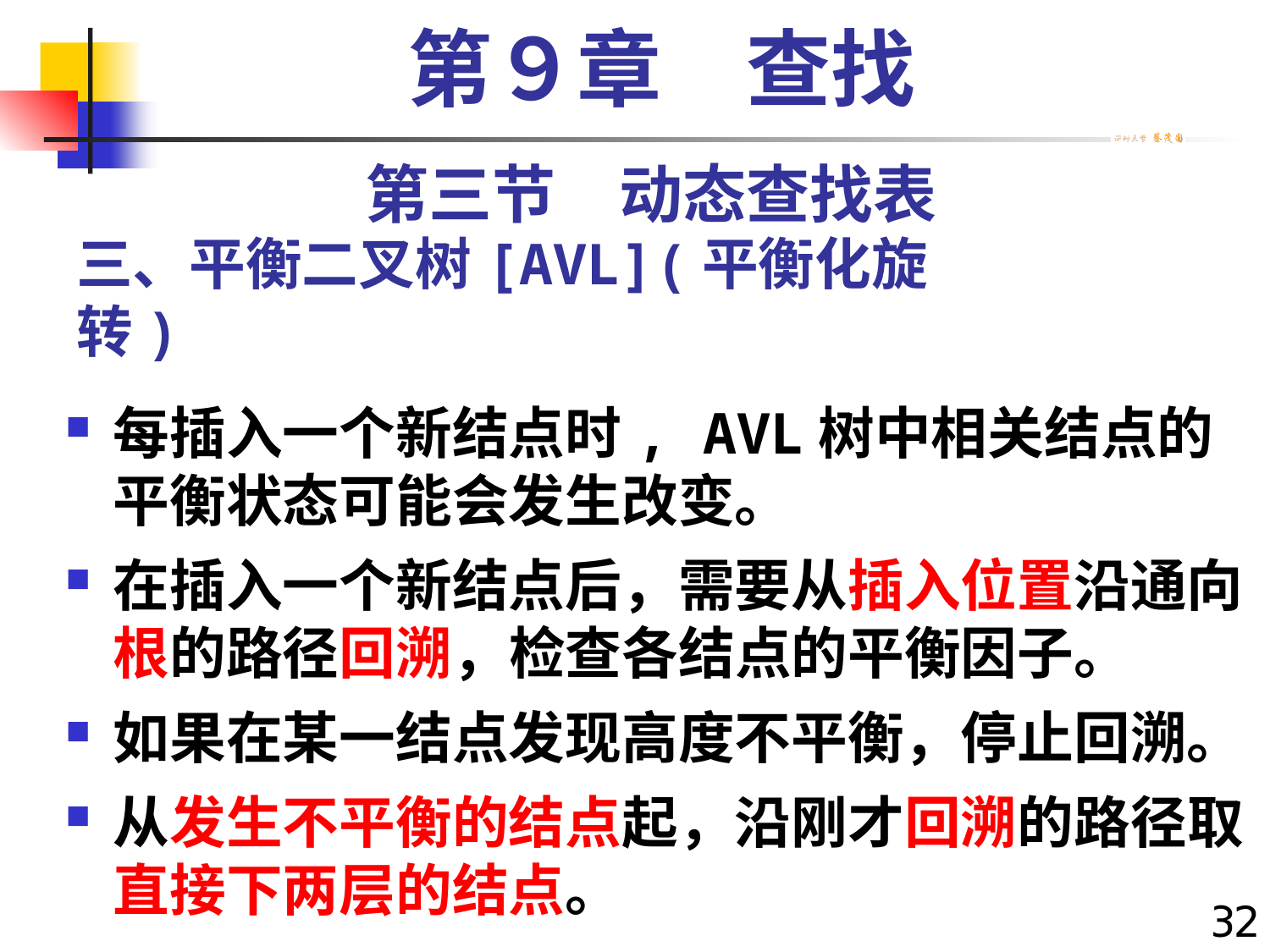

第９章　查找
第三节　动态查找表
# 三、平衡二叉树[AVL](平衡化旋转)
每插入一个新结点时, AVL树中相关结点的平衡状态可能会发生改变。
在插入一个新结点后，需要从插入位置沿通向根的路径回溯，检查各结点的平衡因子。
如果在某一结点发现高度不平衡，停止回溯。
从发生不平衡的结点起，沿刚才回溯的路径取直接下两层的结点。
32